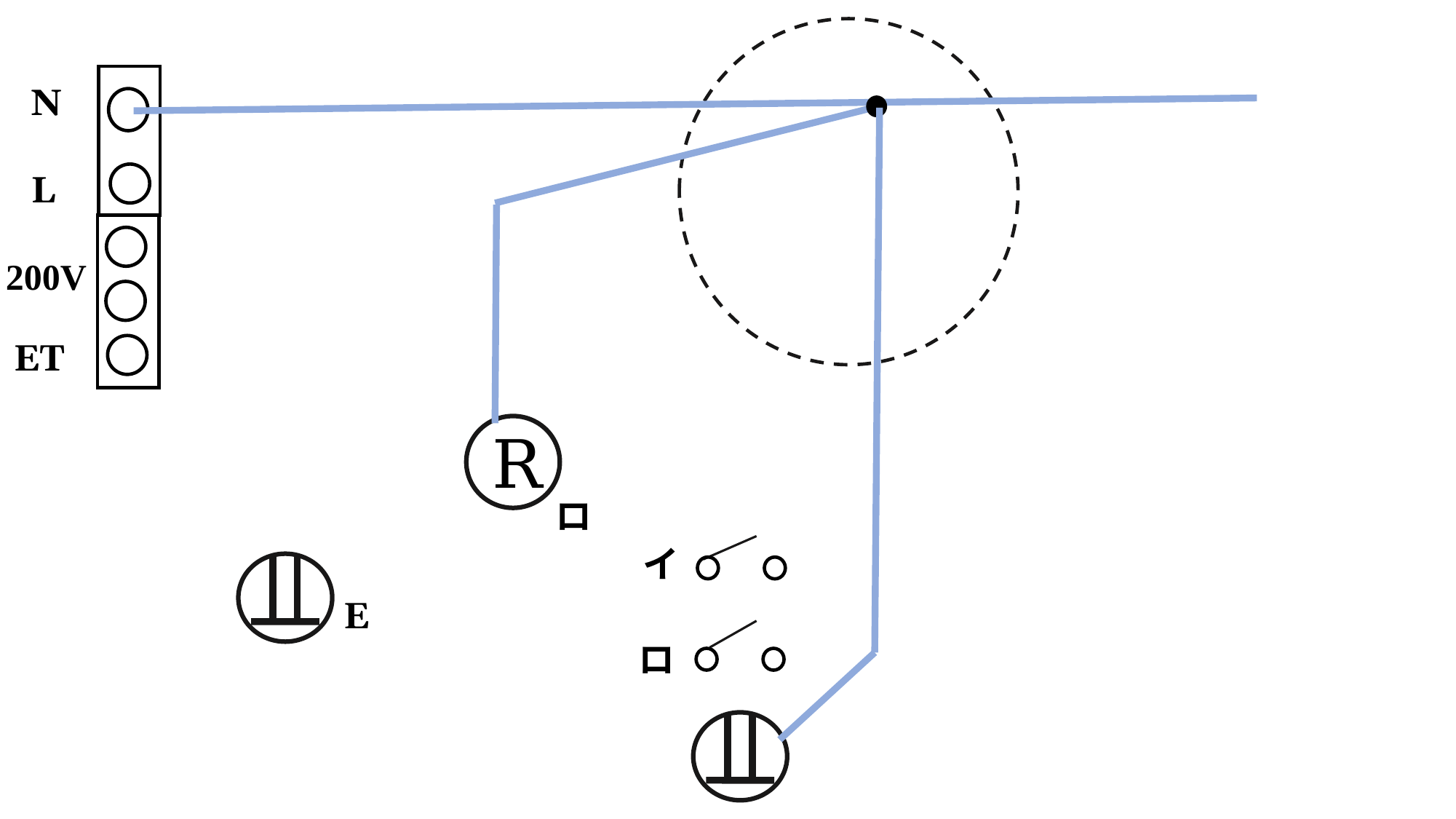

N

L

200V

ET

R

ロ
イ

E
ロ